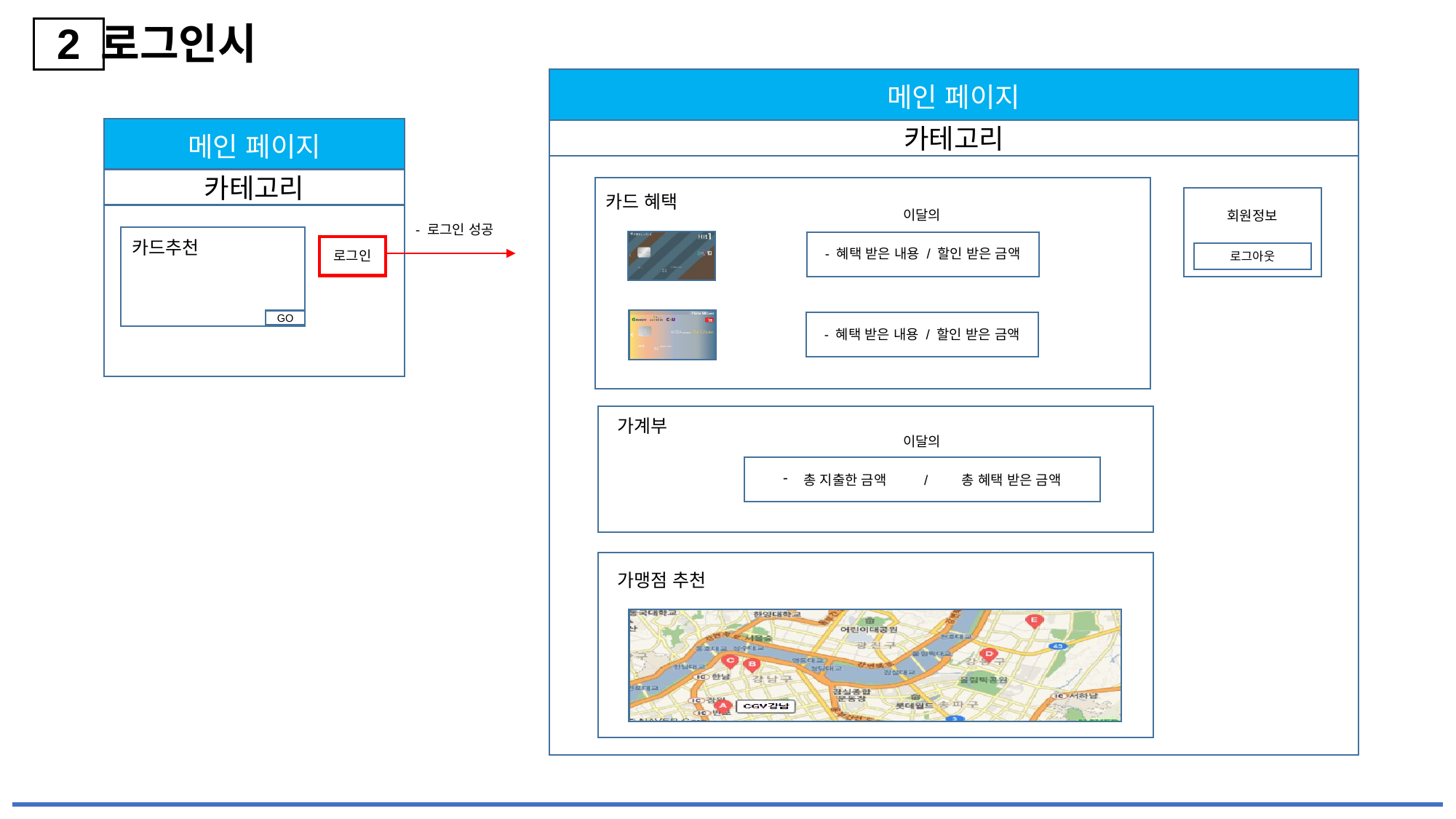

로그인시
2

메인 페이지
카테고리

회원정보

카드 혜택

이달의

- 혜택 받은 내용 / 할인 받은 금액
로그아웃

- 혜택 받은 내용 / 할인 받은 금액
 가계부

이달의

총 지출한 금액         /        총 혜택 받은 금액
 가맹점 추천

메인 페이지
카테고리

로그인
카드추천

GO
- 로그인 성공